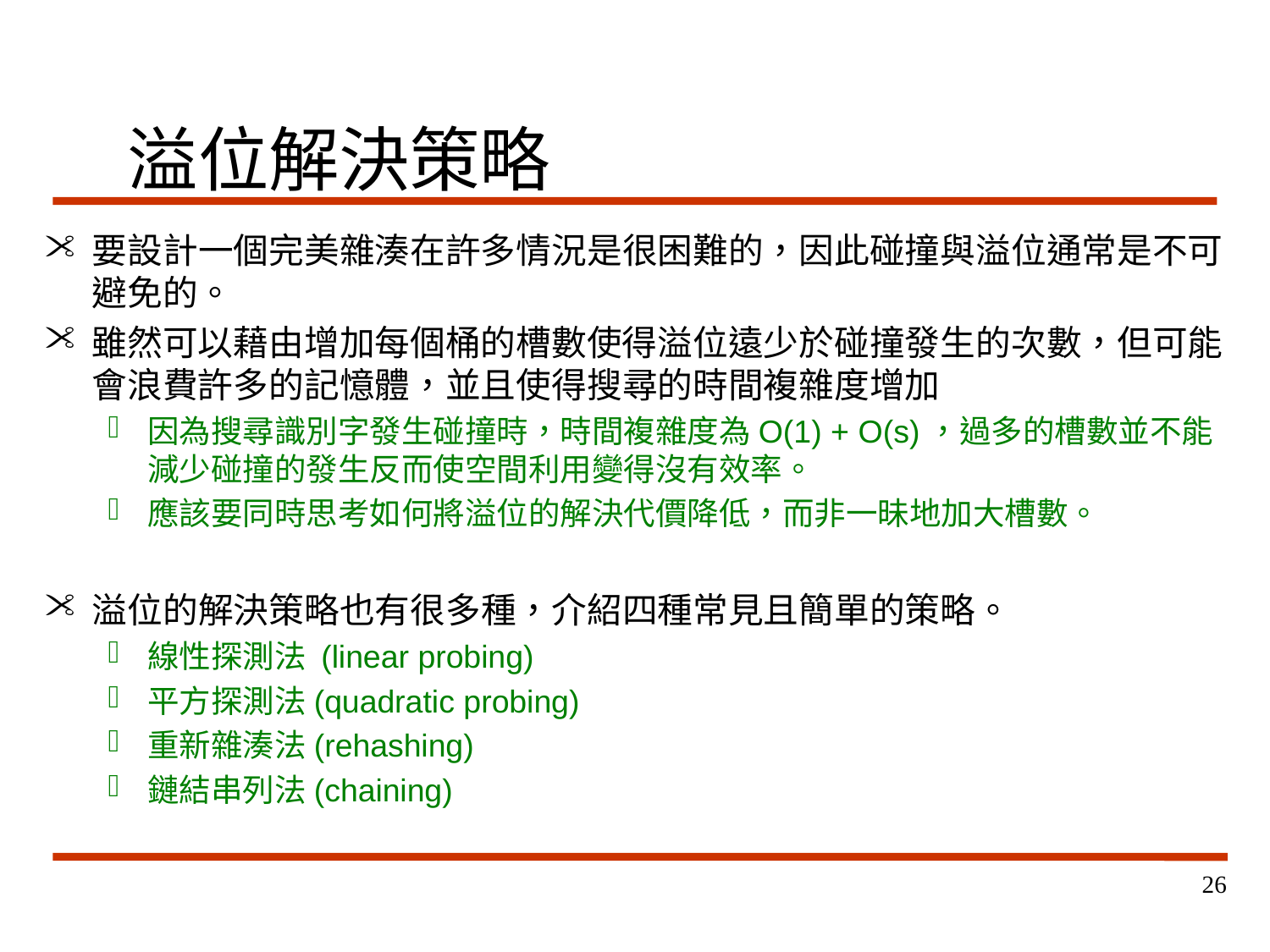

# 溢位解決策略
要設計一個完美雜湊在許多情況是很困難的，因此碰撞與溢位通常是不可避免的。
雖然可以藉由增加每個桶的槽數使得溢位遠少於碰撞發生的次數，但可能會浪費許多的記憶體，並且使得搜尋的時間複雜度增加
因為搜尋識別字發生碰撞時，時間複雜度為O(1) + O(s)，過多的槽數並不能減少碰撞的發生反而使空間利用變得沒有效率。
應該要同時思考如何將溢位的解決代價降低，而非一昧地加大槽數。

溢位的解決策略也有很多種，介紹四種常見且簡單的策略。
線性探測法 (linear probing)
平方探測法(quadratic probing)
重新雜湊法(rehashing)
鏈結串列法(chaining)
26